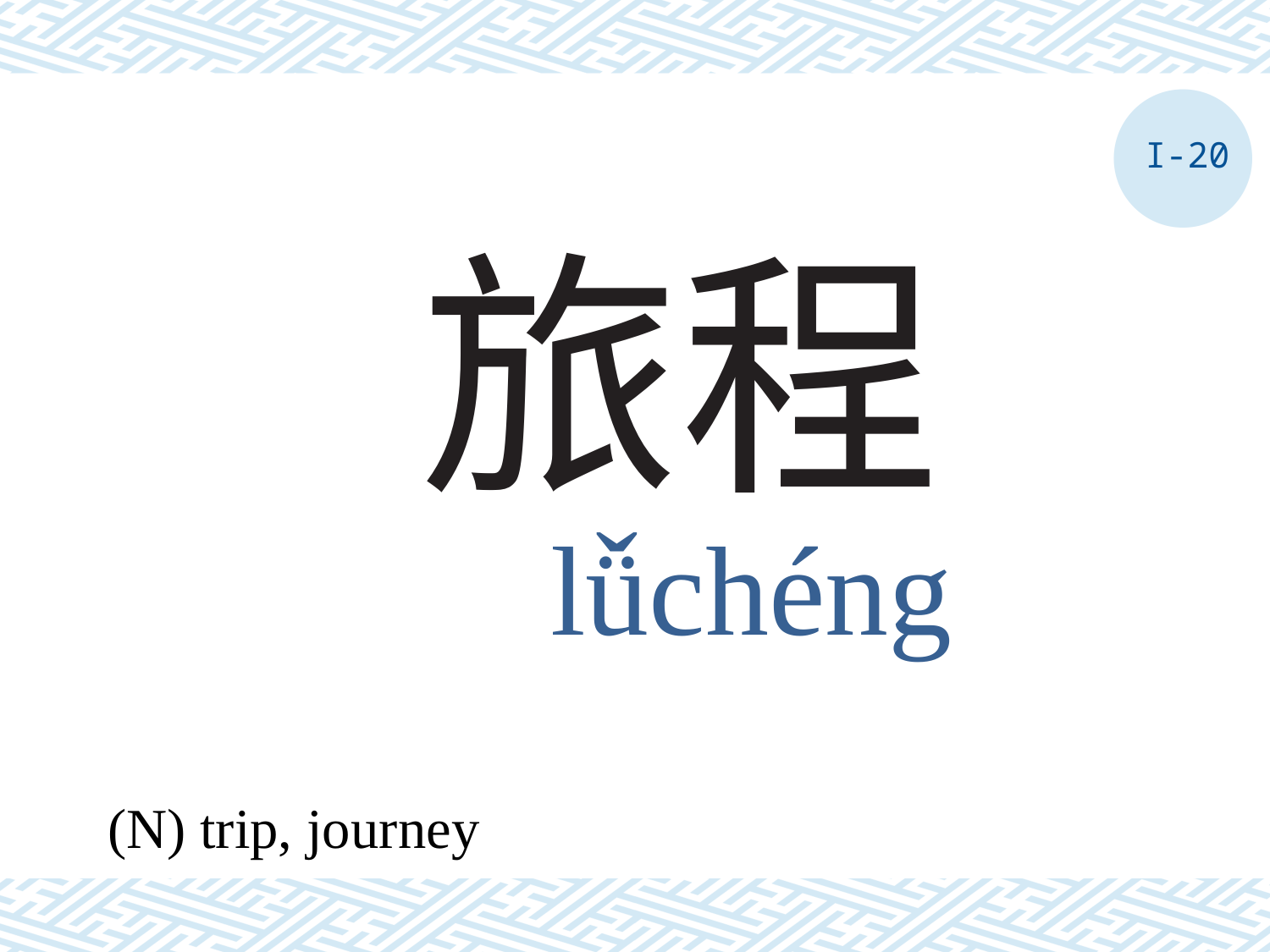

I-20

# 旅程
lǚchéng
(N) trip, journey